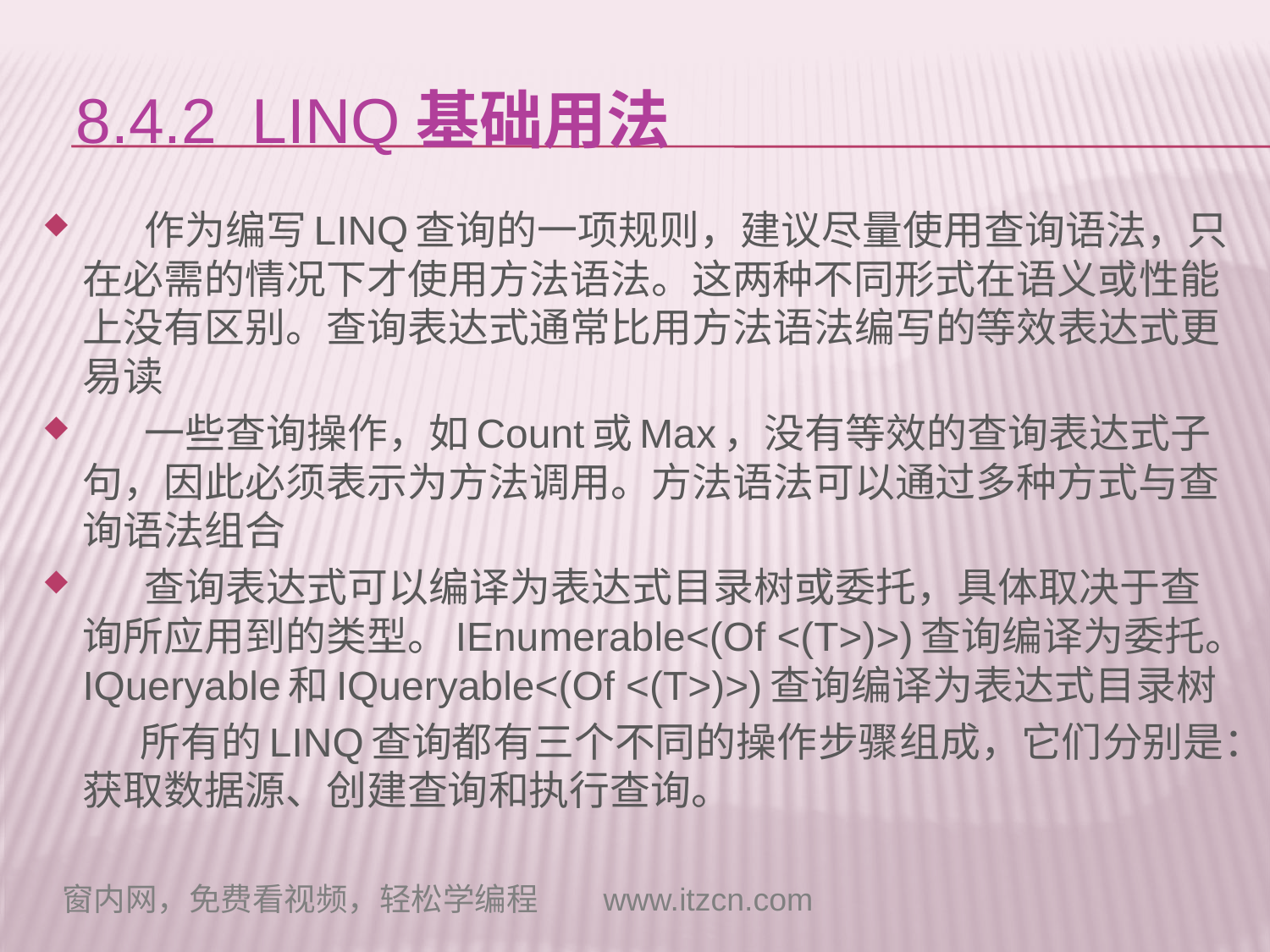

# 8.4.2  LINQ基础用法
      作为编写LINQ查询的一项规则，建议尽量使用查询语法，只在必需的情况下才使用方法语法。这两种不同形式在语义或性能上没有区别。查询表达式通常比用方法语法编写的等效表达式更易读
      一些查询操作，如Count或Max，没有等效的查询表达式子句，因此必须表示为方法调用。方法语法可以通过多种方式与查询语法组合
      查询表达式可以编译为表达式目录树或委托，具体取决于查询所应用到的类型。IEnumerable<(Of <(T>)>)查询编译为委托。IQueryable和IQueryable<(Of <(T>)>)查询编译为表达式目录树
          所有的LINQ查询都有三个不同的操作步骤组成，它们分别是：获取数据源、创建查询和执行查询。